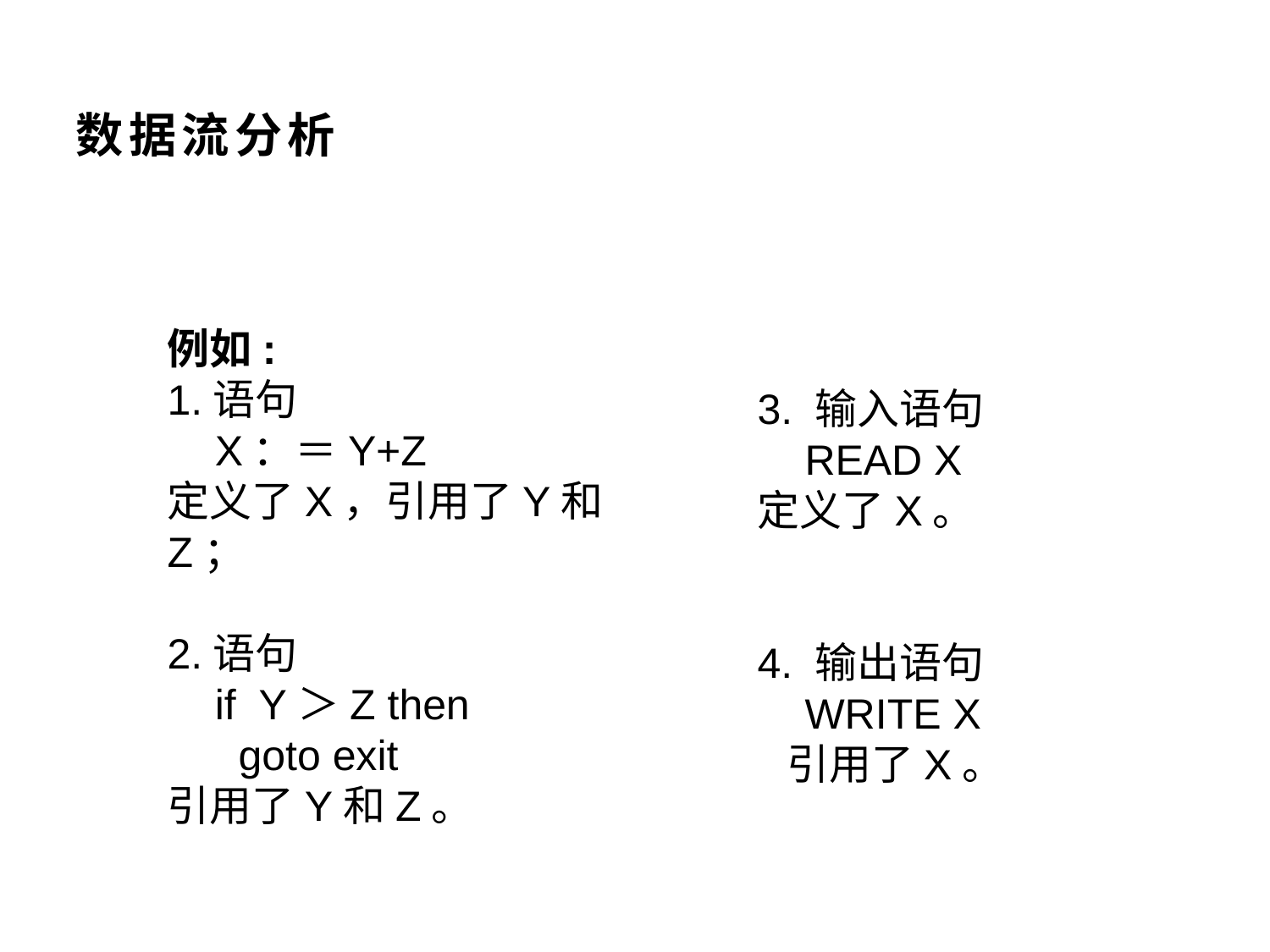

# 数据流分析
例如:
1.语句
    X：＝Y+Z
定义了X，引用了Y和Z；

2.语句
    if  Y＞Z then
      goto exit
引用了Y和Z。
3. 输入语句
    READ X
定义了X。

4. 输出语句
    WRITE X
  引用了X。